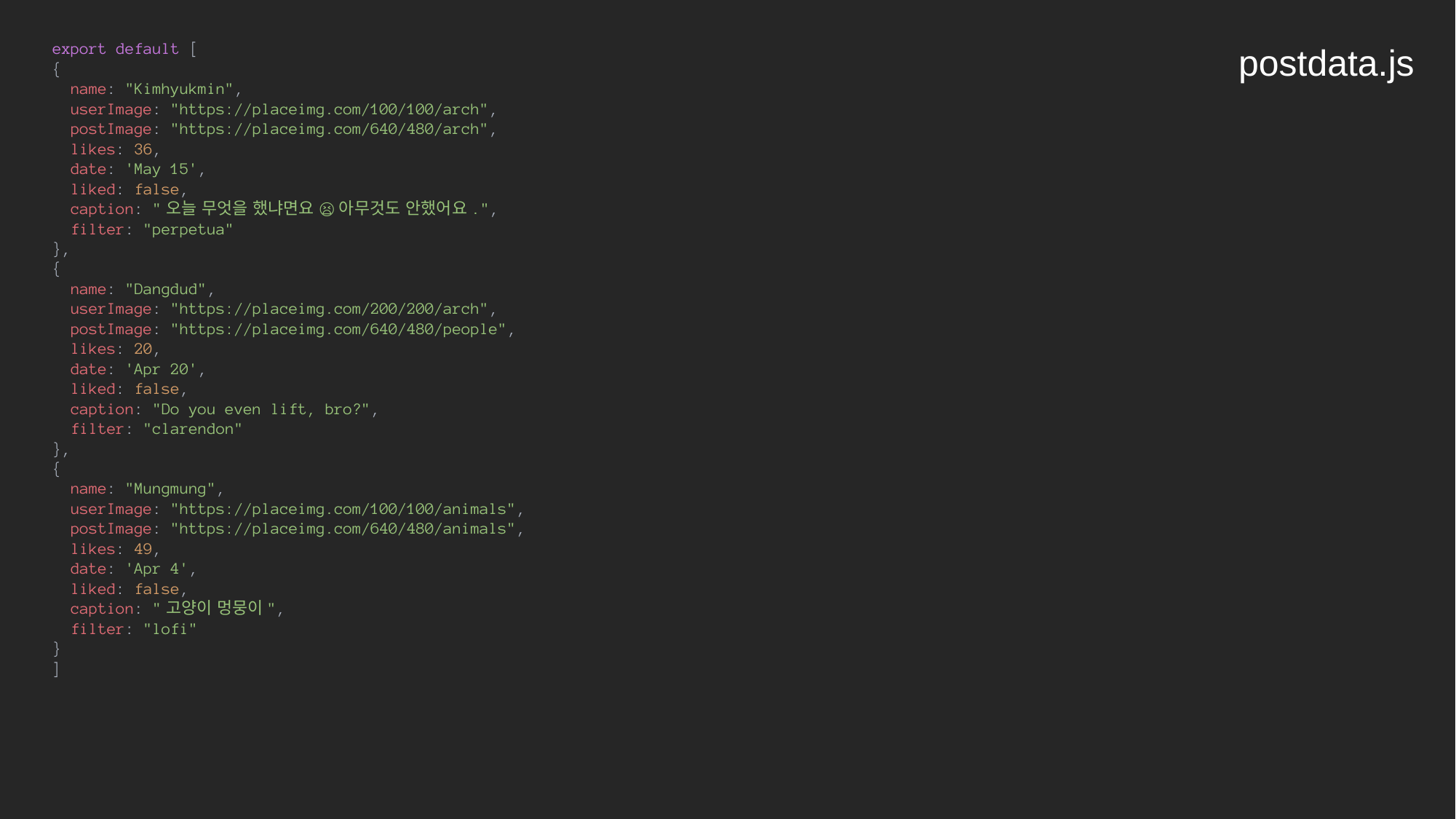

export default [
{
  name: "Kimhyukmin",
  userImage: "https://placeimg.com/100/100/arch",
  postImage: "https://placeimg.com/640/480/arch",
  likes: 36,
  date: 'May 15',
  liked: false,
  caption: "오늘 무엇을 했냐면요 😫 아무것도 안했어요.",
  filter: "perpetua"
},
{
  name: "Dangdud",
  userImage: "https://placeimg.com/200/200/arch",
  postImage: "https://placeimg.com/640/480/people",
  likes: 20,
  date: 'Apr 20',
  liked: false,
  caption: "Do you even lift, bro?",
  filter: "clarendon"
},
{
  name: "Mungmung",
  userImage: "https://placeimg.com/100/100/animals",
  postImage: "https://placeimg.com/640/480/animals",
  likes: 49,
  date: 'Apr 4',
  liked: false,
  caption: "고양이 멍뭉이",
  filter: "lofi"
}
]
postdata.js